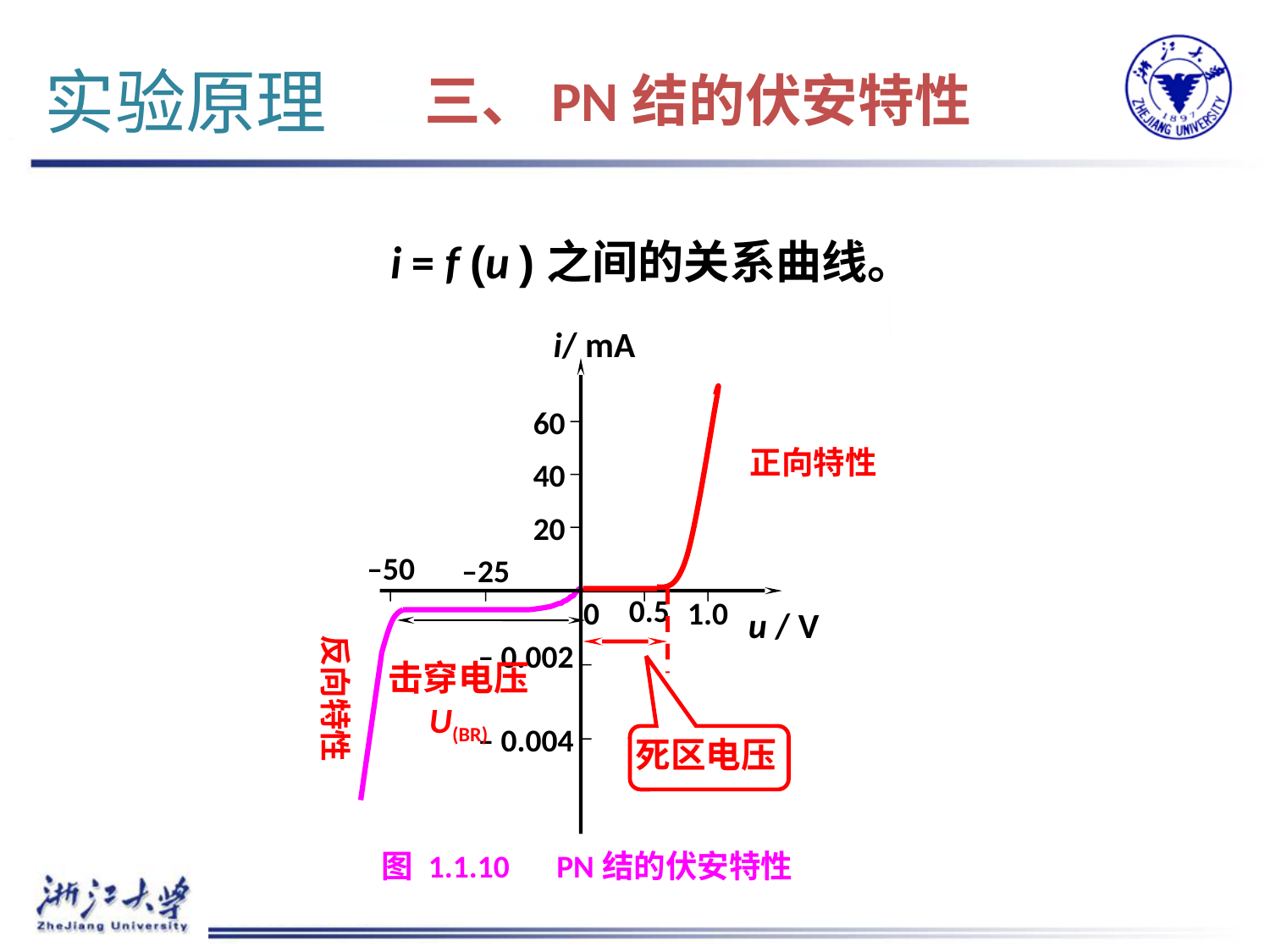

# 实验原理
三、PN结的伏安特性
　　i = f (u )之间的关系曲线。
i/ mA

60

40

20

–50
–25
0.5
0
1.0

u / V
– 0.002

– 0.004

正向特性

击穿电压
U(BR)
反向特性

死区电压

图 1.1.10　PN结的伏安特性